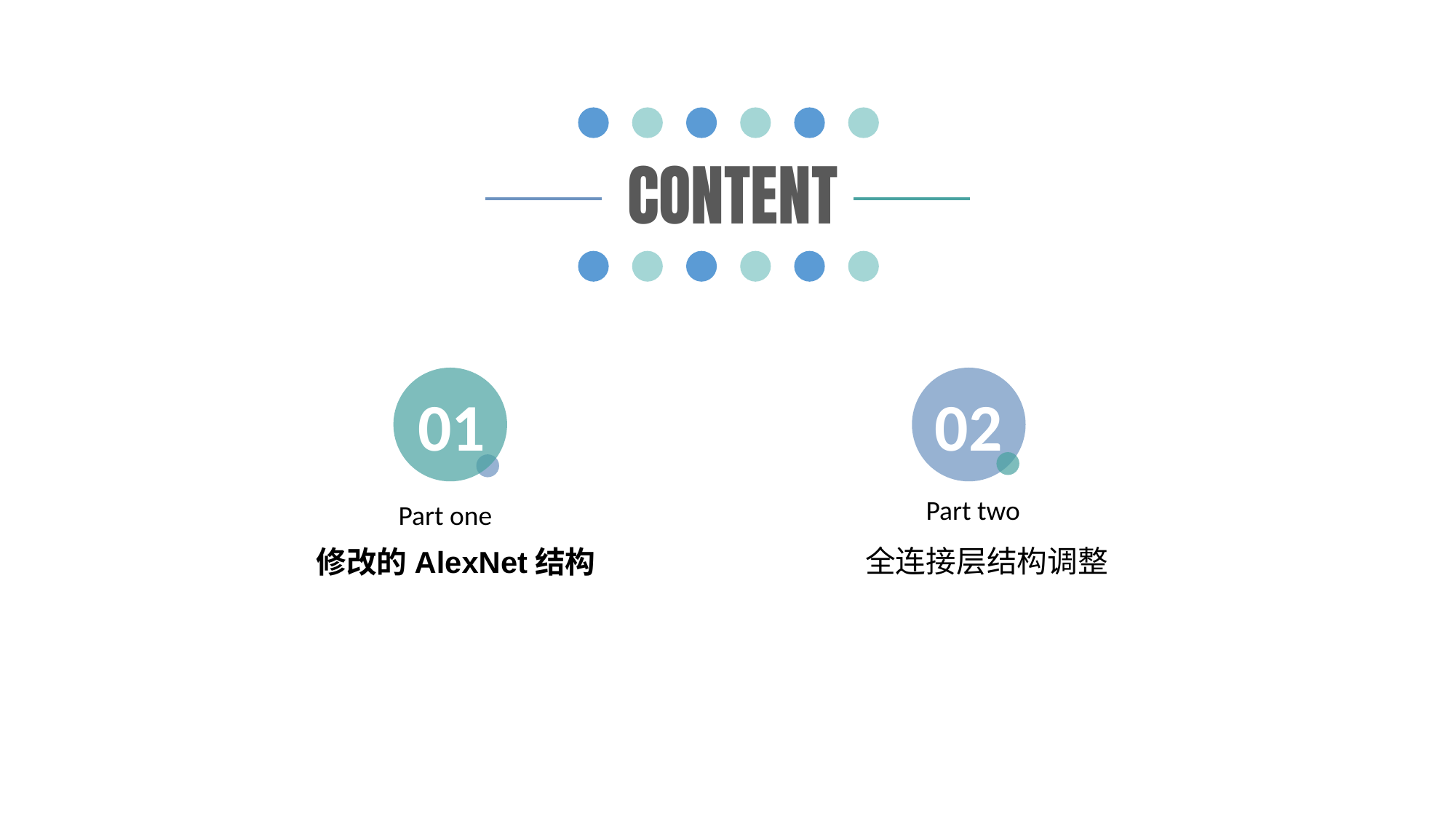

CONTENT

01
02

Part two
Part one
全连接层结构调整
修改的AlexNet结构